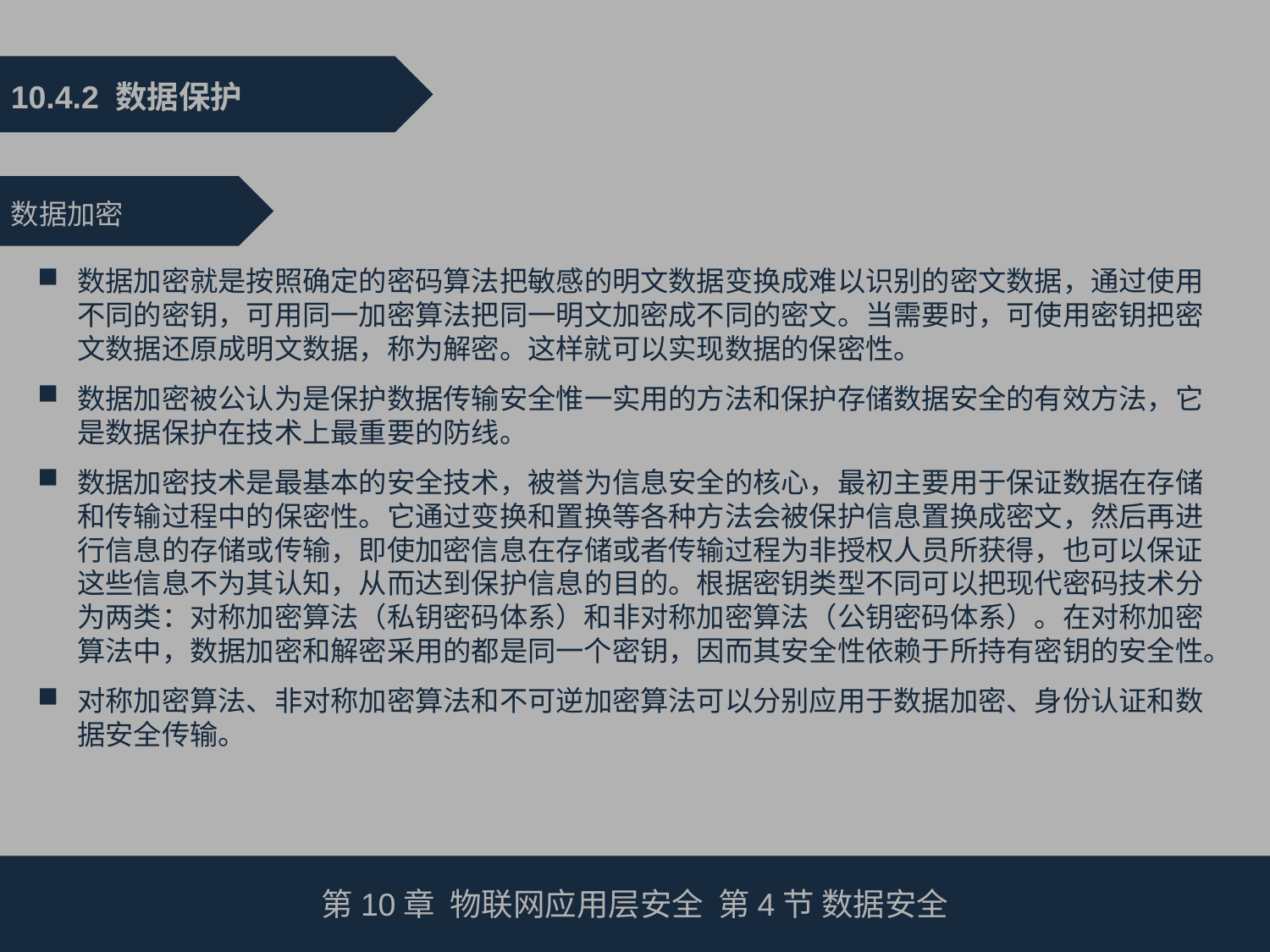

10.4.2 数据保护
数据加密
数据加密就是按照确定的密码算法把敏感的明文数据变换成难以识别的密文数据，通过使用不同的密钥，可用同一加密算法把同一明文加密成不同的密文。当需要时，可使用密钥把密文数据还原成明文数据，称为解密。这样就可以实现数据的保密性。
数据加密被公认为是保护数据传输安全惟一实用的方法和保护存储数据安全的有效方法，它是数据保护在技术上最重要的防线。
数据加密技术是最基本的安全技术，被誉为信息安全的核心，最初主要用于保证数据在存储和传输过程中的保密性。它通过变换和置换等各种方法会被保护信息置换成密文，然后再进行信息的存储或传输，即使加密信息在存储或者传输过程为非授权人员所获得，也可以保证这些信息不为其认知，从而达到保护信息的目的。根据密钥类型不同可以把现代密码技术分为两类：对称加密算法（私钥密码体系）和非对称加密算法（公钥密码体系）。在对称加密算法中，数据加密和解密采用的都是同一个密钥，因而其安全性依赖于所持有密钥的安全性。
对称加密算法、非对称加密算法和不可逆加密算法可以分别应用于数据加密、身份认证和数据安全传输。